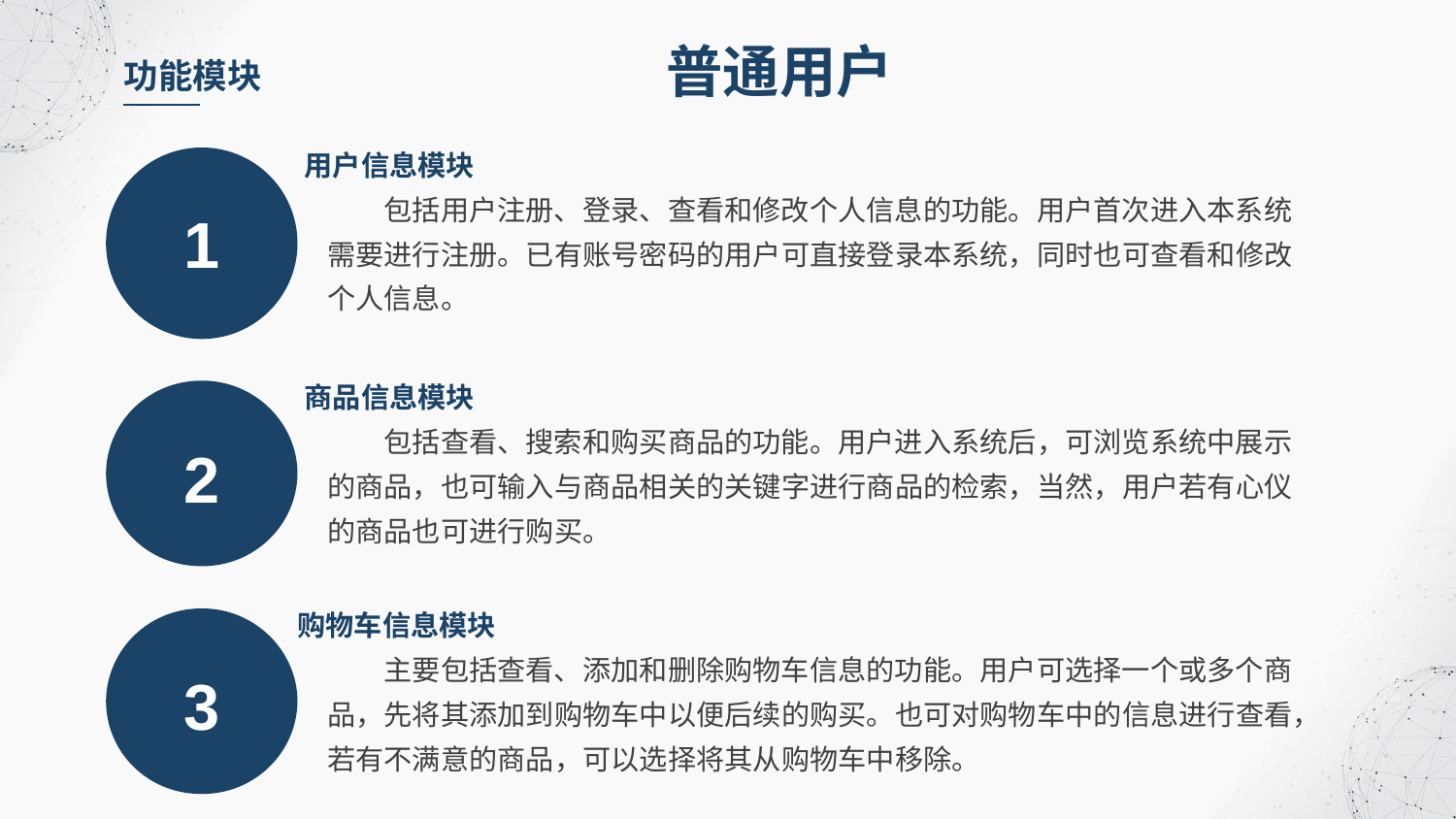

普通用户
功能模块

用户信息模块
包括用户注册、登录、查看和修改个人信息的功能。用户首次进入本系统需要进行注册。已有账号密码的用户可直接登录本系统，同时也可查看和修改个人信息。
1

商品信息模块
包括查看、搜索和购买商品的功能。用户进入系统后，可浏览系统中展示的商品，也可输入与商品相关的关键字进行商品的检索，当然，用户若有心仪的商品也可进行购买。
2

购物车信息模块
主要包括查看、添加和删除购物车信息的功能。用户可选择一个或多个商品，先将其添加到购物车中以便后续的购买。也可对购物车中的信息进行查看，若有不满意的商品，可以选择将其从购物车中移除。
3